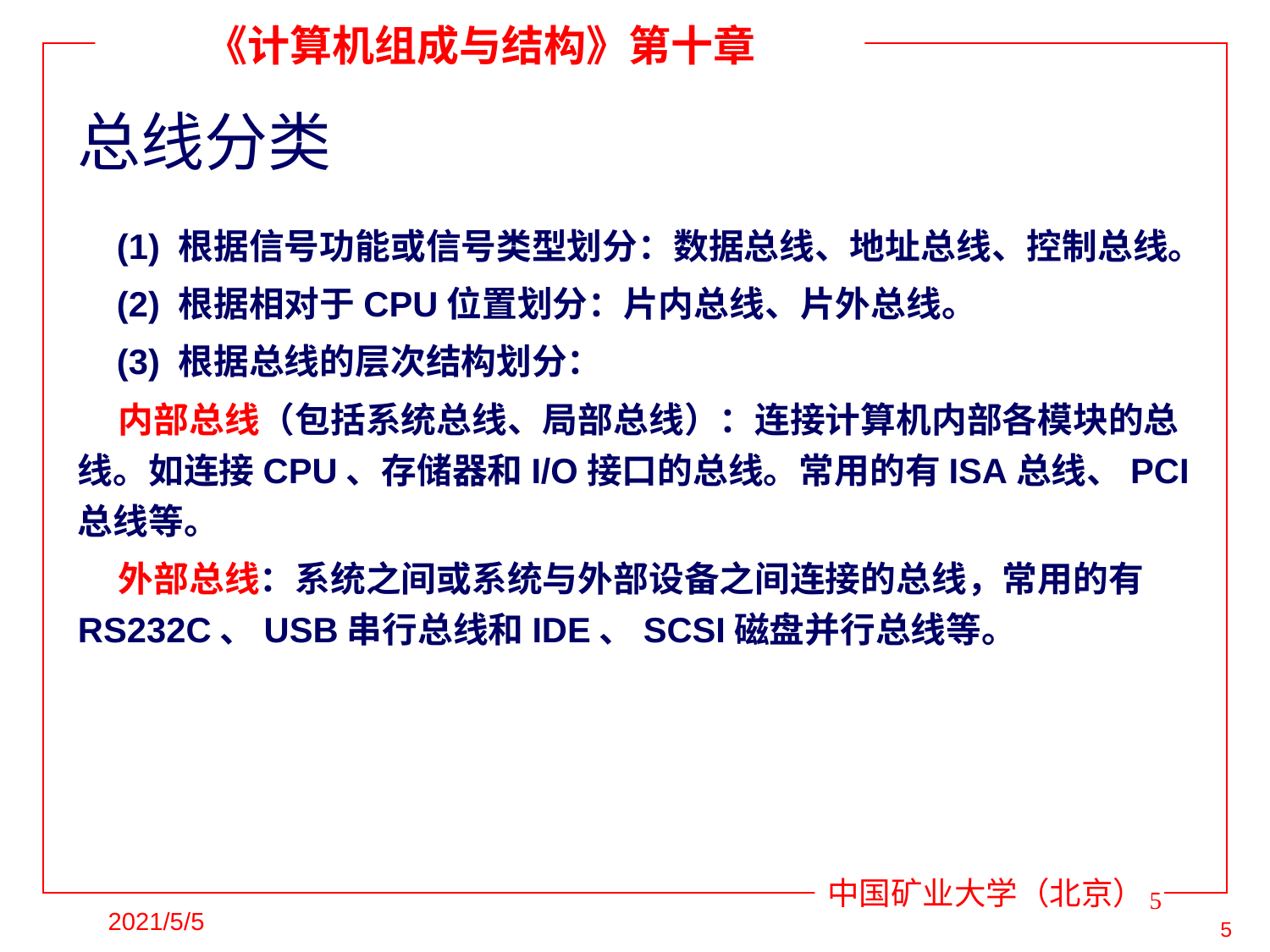

# 总线分类
    (1) 根据信号功能或信号类型划分：数据总线、地址总线、控制总线。
    (2) 根据相对于CPU位置划分：片内总线、片外总线。
    (3) 根据总线的层次结构划分：
    内部总线（包括系统总线、局部总线）：连接计算机内部各模块的总线。如连接CPU、存储器和I/O接口的总线。常用的有ISA总线、PCI总线等。
    外部总线：系统之间或系统与外部设备之间连接的总线，常用的有RS232C、USB串行总线和IDE、SCSI磁盘并行总线等。
5
2021/5/5